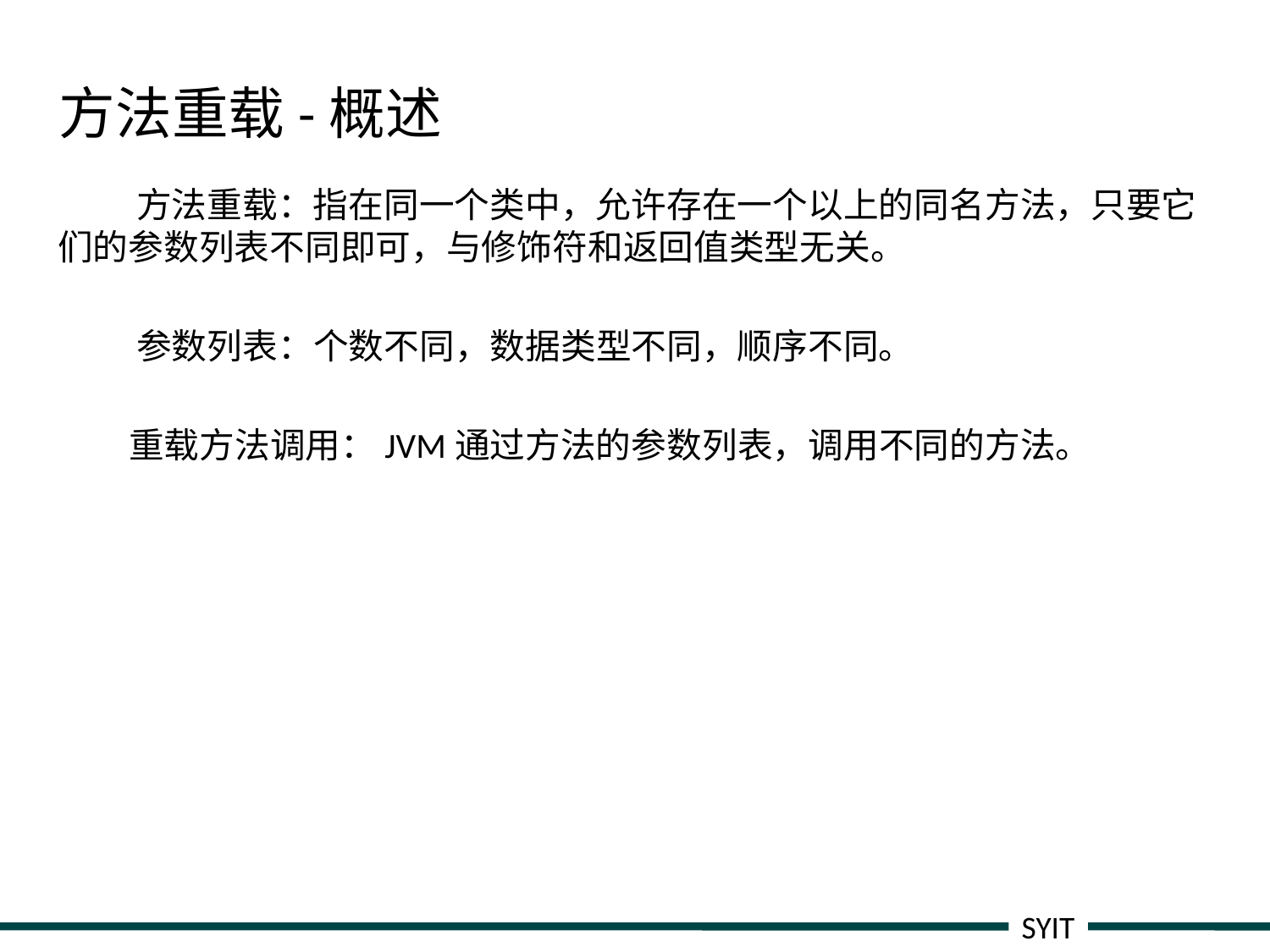

# 方法重载-概述
         方法重载：指在同一个类中，允许存在一个以上的同名方法，只要它们的参数列表不同即可，与修饰符和返回值类型无关。

         参数列表：个数不同，数据类型不同，顺序不同。

        重载方法调用：JVM通过方法的参数列表，调用不同的方法。
SYIT